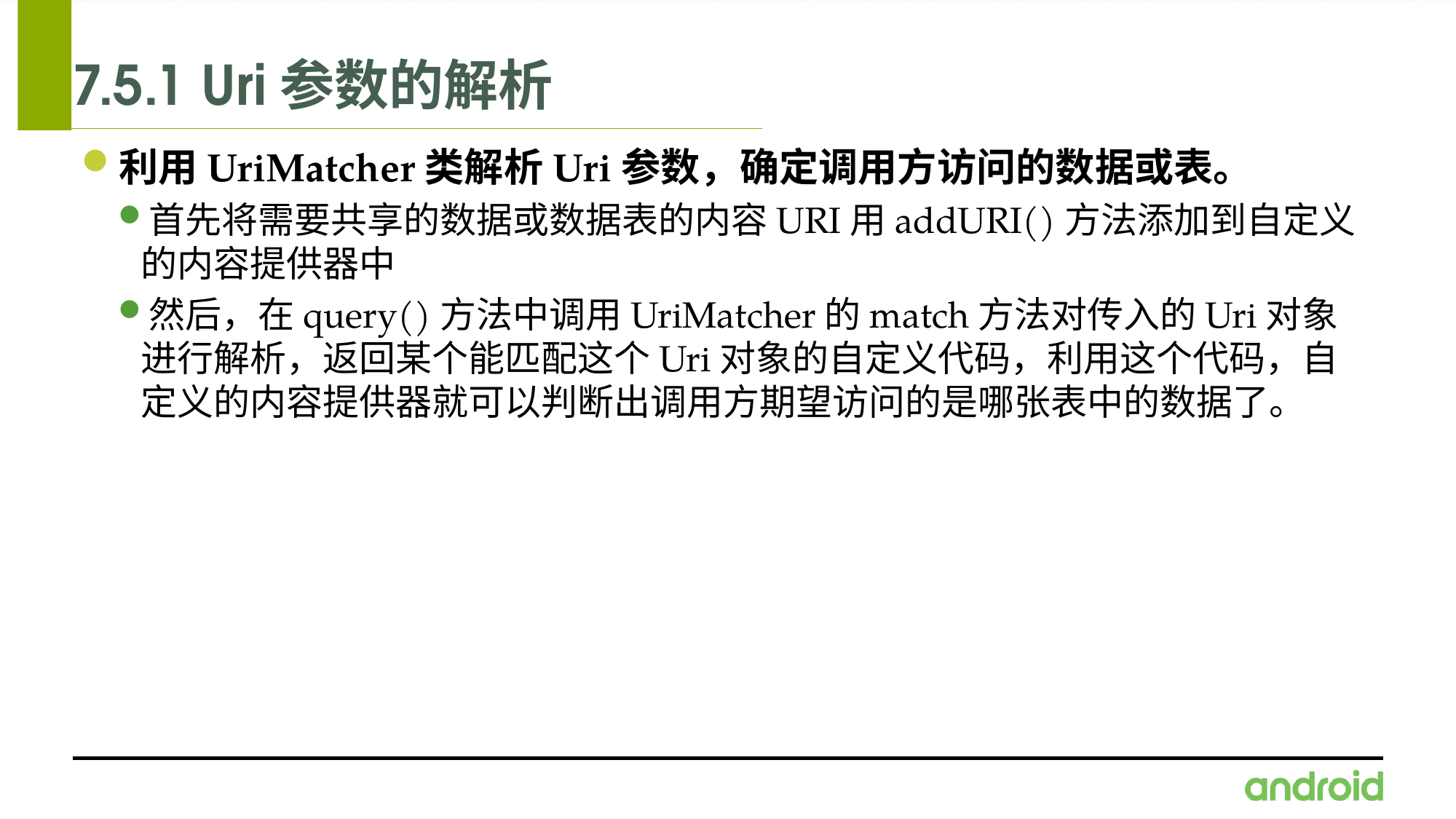

# 7.5.1 Uri参数的解析
利用UriMatcher类解析Uri参数，确定调用方访问的数据或表。
首先将需要共享的数据或数据表的内容URI用addURI()方法添加到自定义的内容提供器中
然后，在query()方法中调用UriMatcher的match方法对传入的Uri对象进行解析，返回某个能匹配这个Uri对象的自定义代码，利用这个代码，自定义的内容提供器就可以判断出调用方期望访问的是哪张表中的数据了。